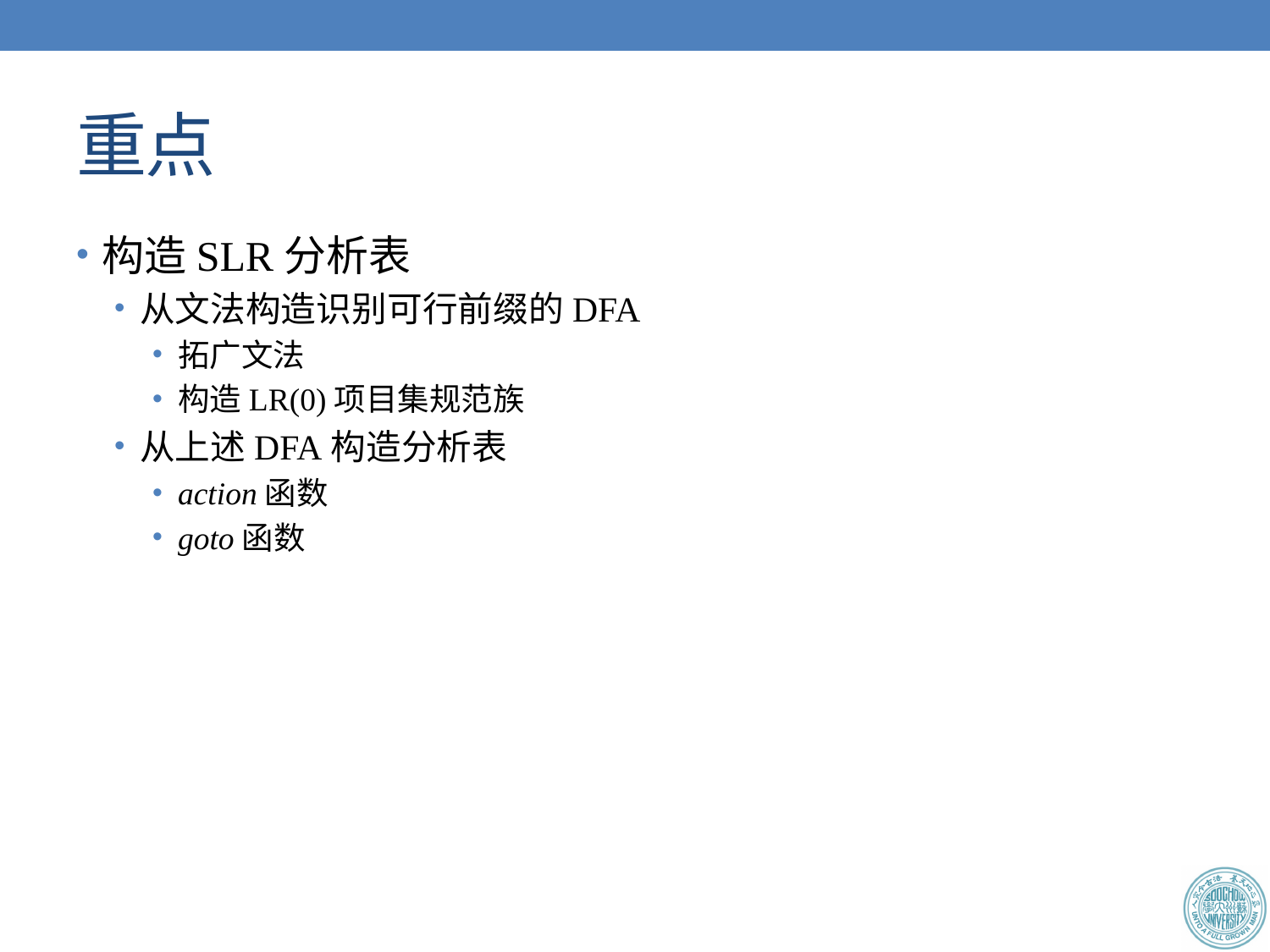

# 重点
构造SLR分析表
从文法构造识别可行前缀的DFA
拓广文法
构造LR(0)项目集规范族
从上述DFA构造分析表
action函数
goto函数